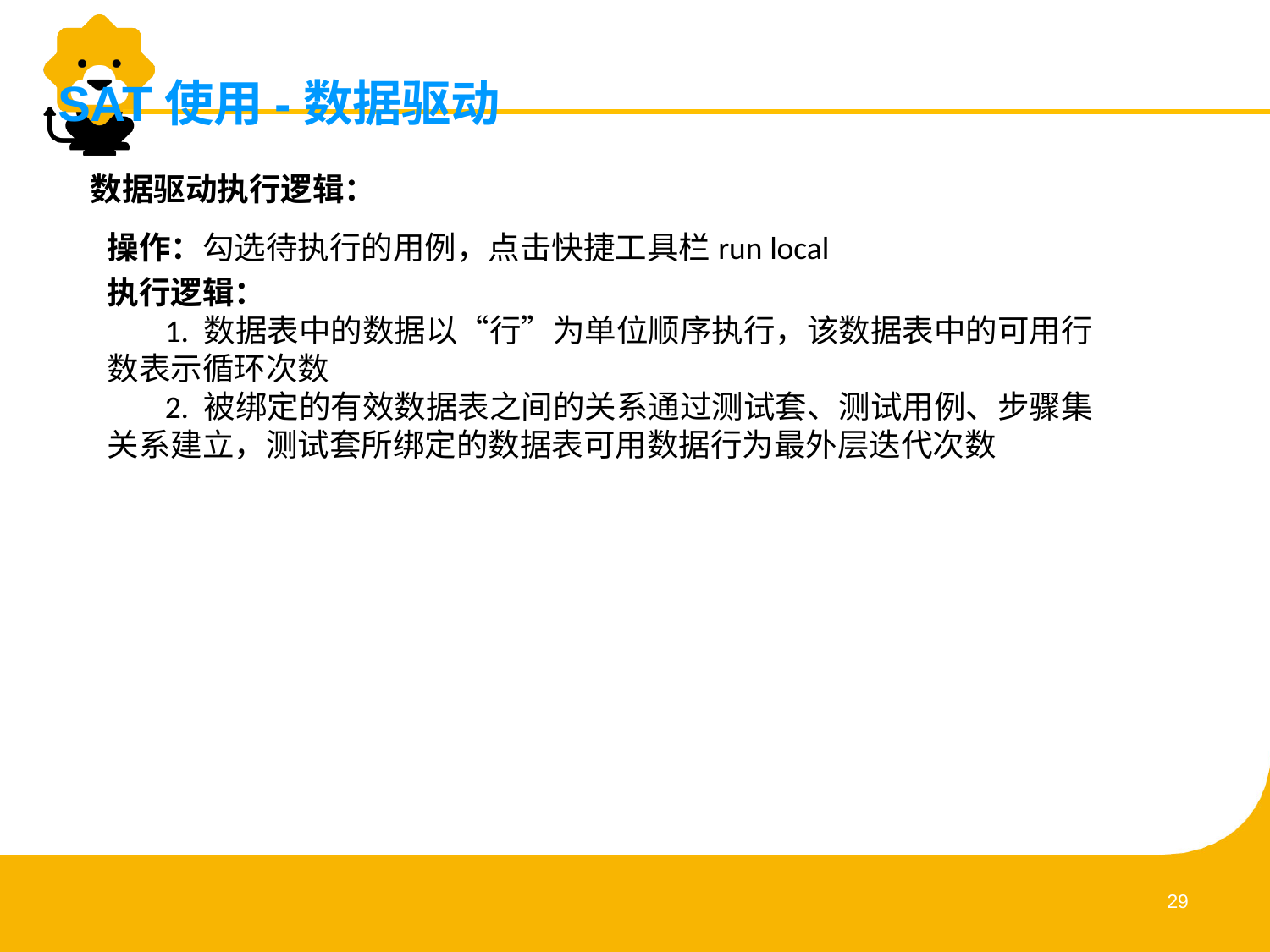

SAT使用-数据驱动
数据驱动执行逻辑：

操作：勾选待执行的用例，点击快捷工具栏run local
执行逻辑：
        1. 数据表中的数据以“行”为单位顺序执行，该数据表中的可用行数表示循环次数
        2. 被绑定的有效数据表之间的关系通过测试套、测试用例、步骤集关系建立，测试套所绑定的数据表可用数据行为最外层迭代次数